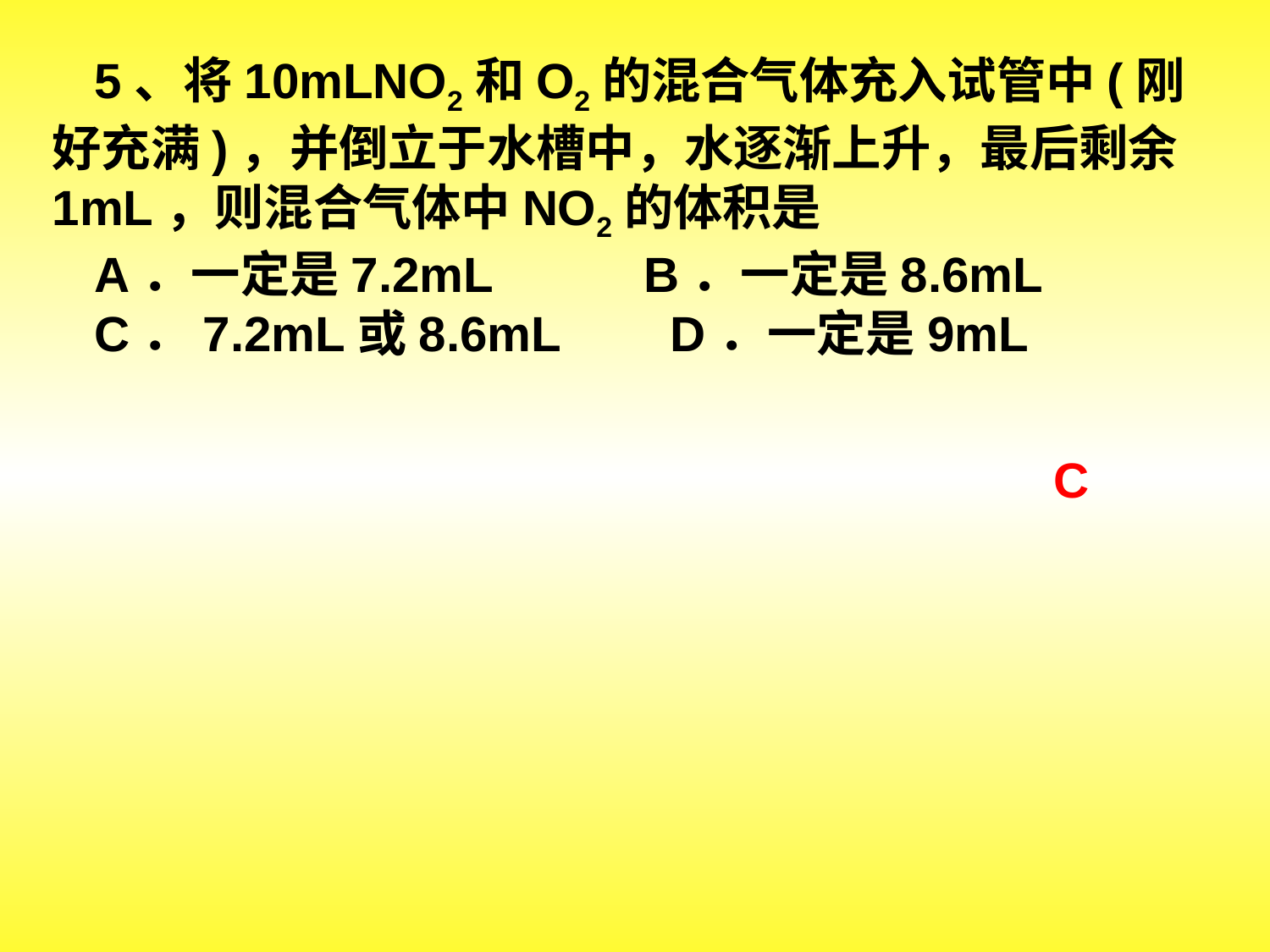

5、将10mLNO2和O2的混合气体充入试管中(刚好充满)，并倒立于水槽中，水逐渐上升，最后剩余1mL，则混合气体中NO2的体积是
A．一定是7.2mL           B．一定是8.6mL
C．7.2mL或8.6mL        D．一定是9mL
C